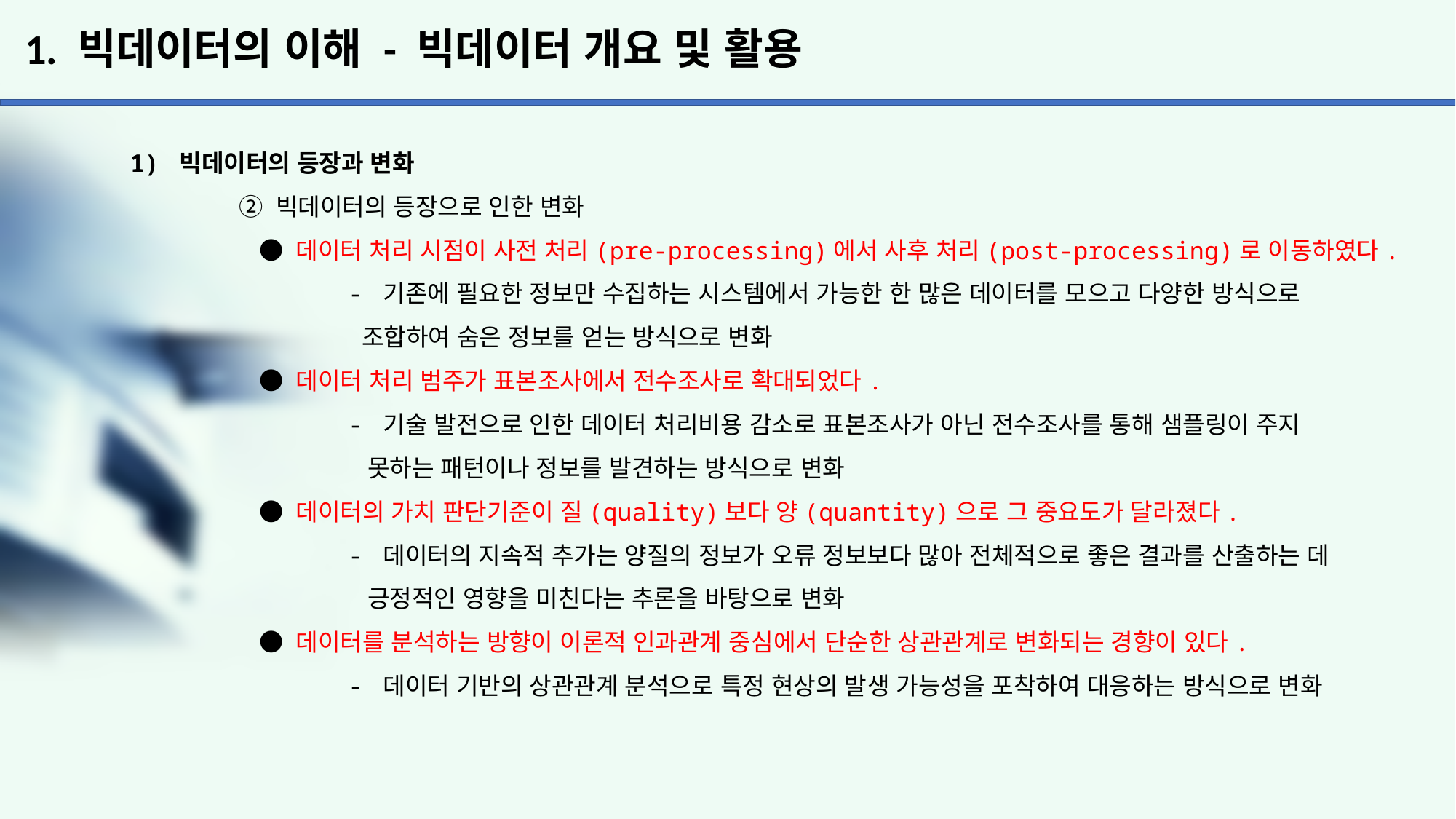

# 1. 빅데이터의 이해 - 빅데이터 개요 및 활용
1) 빅데이터의 등장과 변화
	② 빅데이터의 등장으로 인한 변화
	   ● 데이터 처리 시점이 사전 처리(pre-processing)에서 사후 처리(post-processing)로 이동하였다.
		- 기존에 필요한 정보만 수집하는 시스템에서 가능한 한 많은 데이터를 모으고 다양한 방식으로 			  조합하여 숨은 정보를 얻는 방식으로 변화
	   ● 데이터 처리 범주가 표본조사에서 전수조사로 확대되었다.
		- 기술 발전으로 인한 데이터 처리비용 감소로 표본조사가 아닌 전수조사를 통해 샘플링이 주지
		  못하는 패턴이나 정보를 발견하는 방식으로 변화
	   ● 데이터의 가치 판단기준이 질(quality)보다 양(quantity)으로 그 중요도가 달라졌다.
		- 데이터의 지속적 추가는 양질의 정보가 오류 정보보다 많아 전체적으로 좋은 결과를 산출하는 데
		  긍정적인 영향을 미친다는 추론을 바탕으로 변화
	   ● 데이터를 분석하는 방향이 이론적 인과관계 중심에서 단순한 상관관계로 변화되는 경향이 있다.
		- 데이터 기반의 상관관계 분석으로 특정 현상의 발생 가능성을 포착하여 대응하는 방식으로 변화